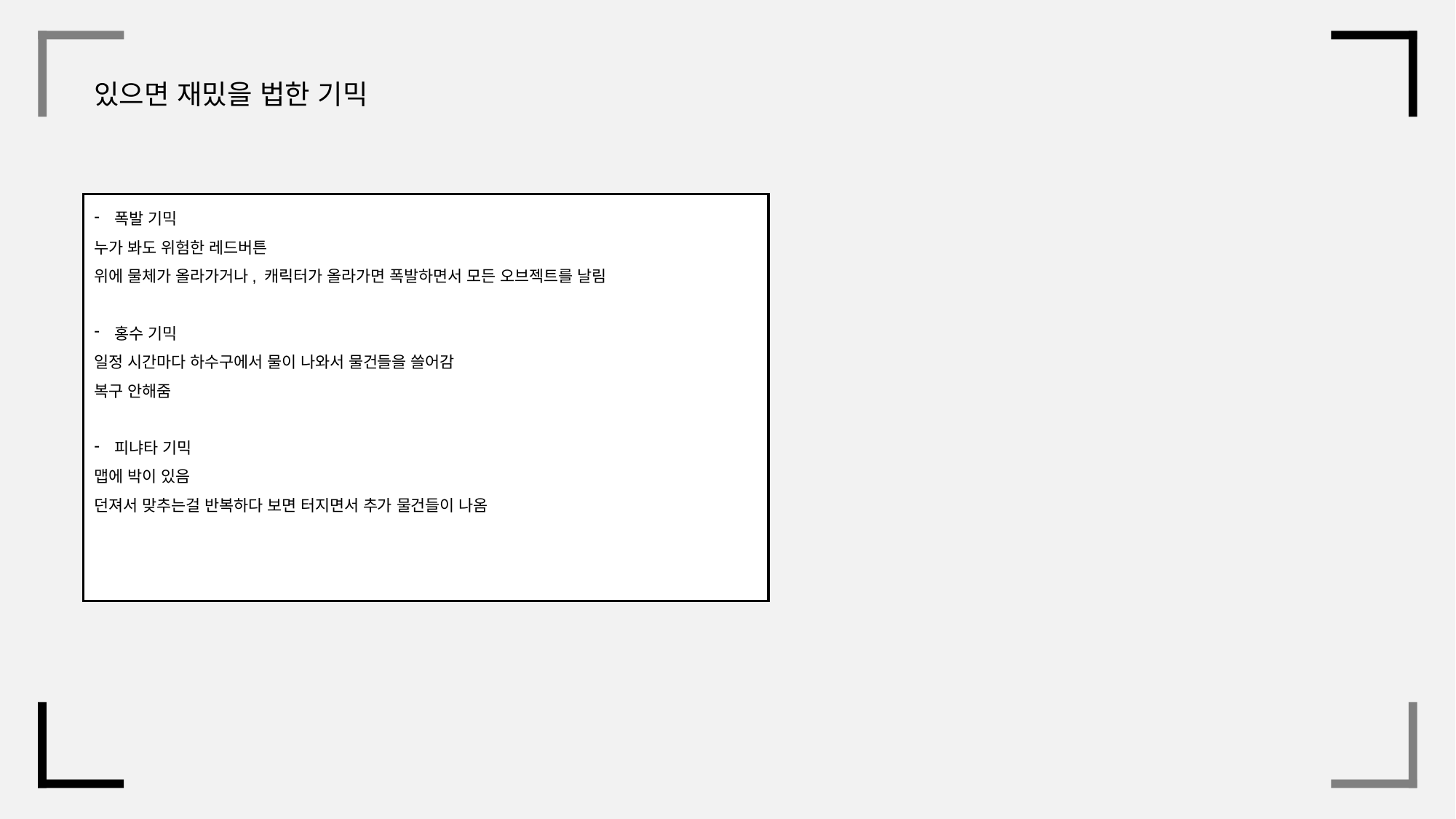

있으면 재밌을 법한 기믹

폭발 기믹
누가 봐도 위험한 레드버튼
위에 물체가 올라가거나, 캐릭터가 올라가면 폭발하면서 모든 오브젝트를 날림

홍수 기믹
일정 시간마다 하수구에서 물이 나와서 물건들을 쓸어감
복구 안해줌

피냐타 기믹
맵에 박이 있음
던져서 맞추는걸 반복하다 보면 터지면서 추가 물건들이 나옴